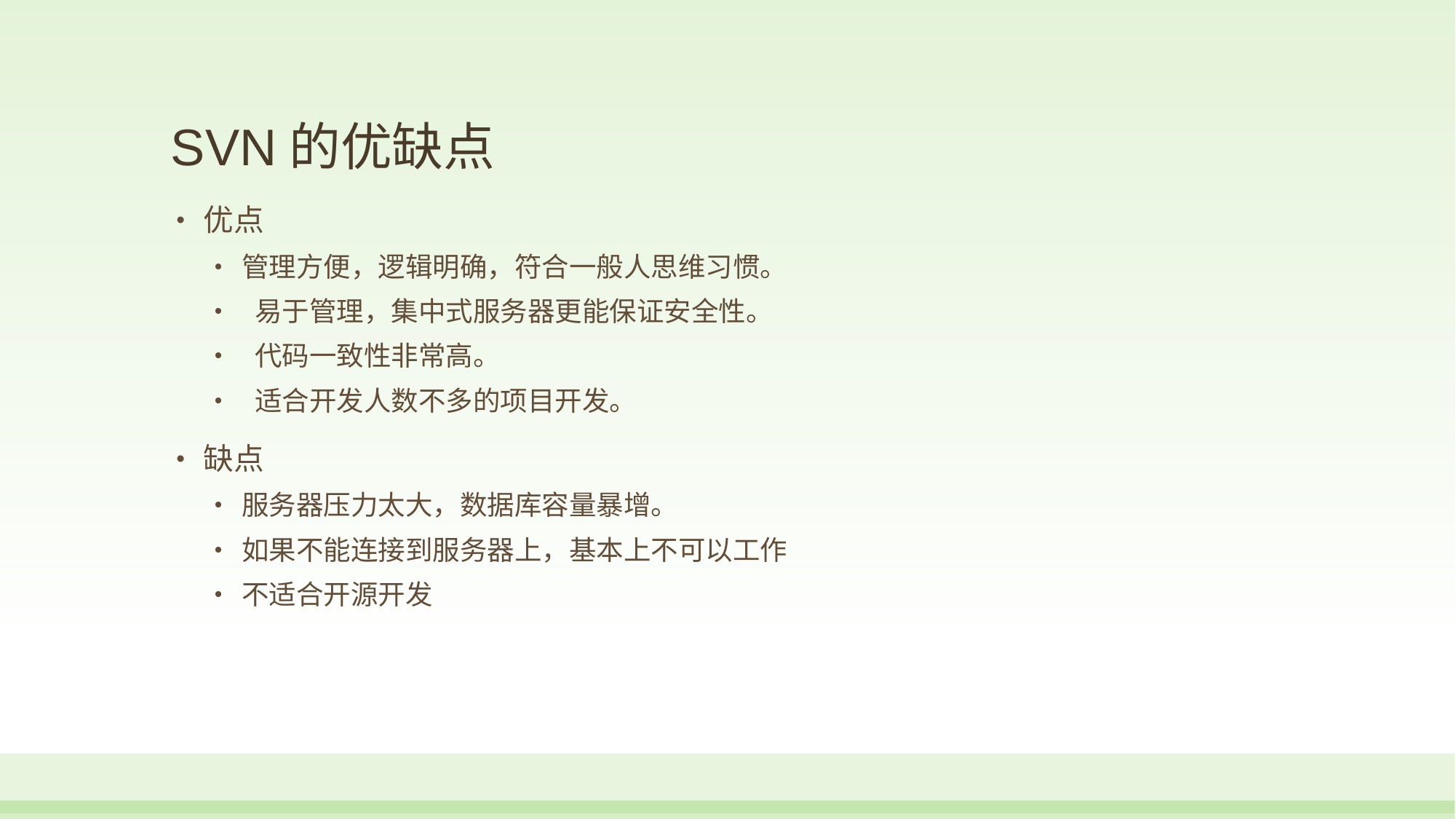

# SVN的优缺点
优点
管理方便，逻辑明确，符合一般人思维习惯。
 易于管理，集中式服务器更能保证安全性。
 代码一致性非常高。
 适合开发人数不多的项目开发。
缺点
服务器压力太大，数据库容量暴增。
如果不能连接到服务器上，基本上不可以工作
不适合开源开发